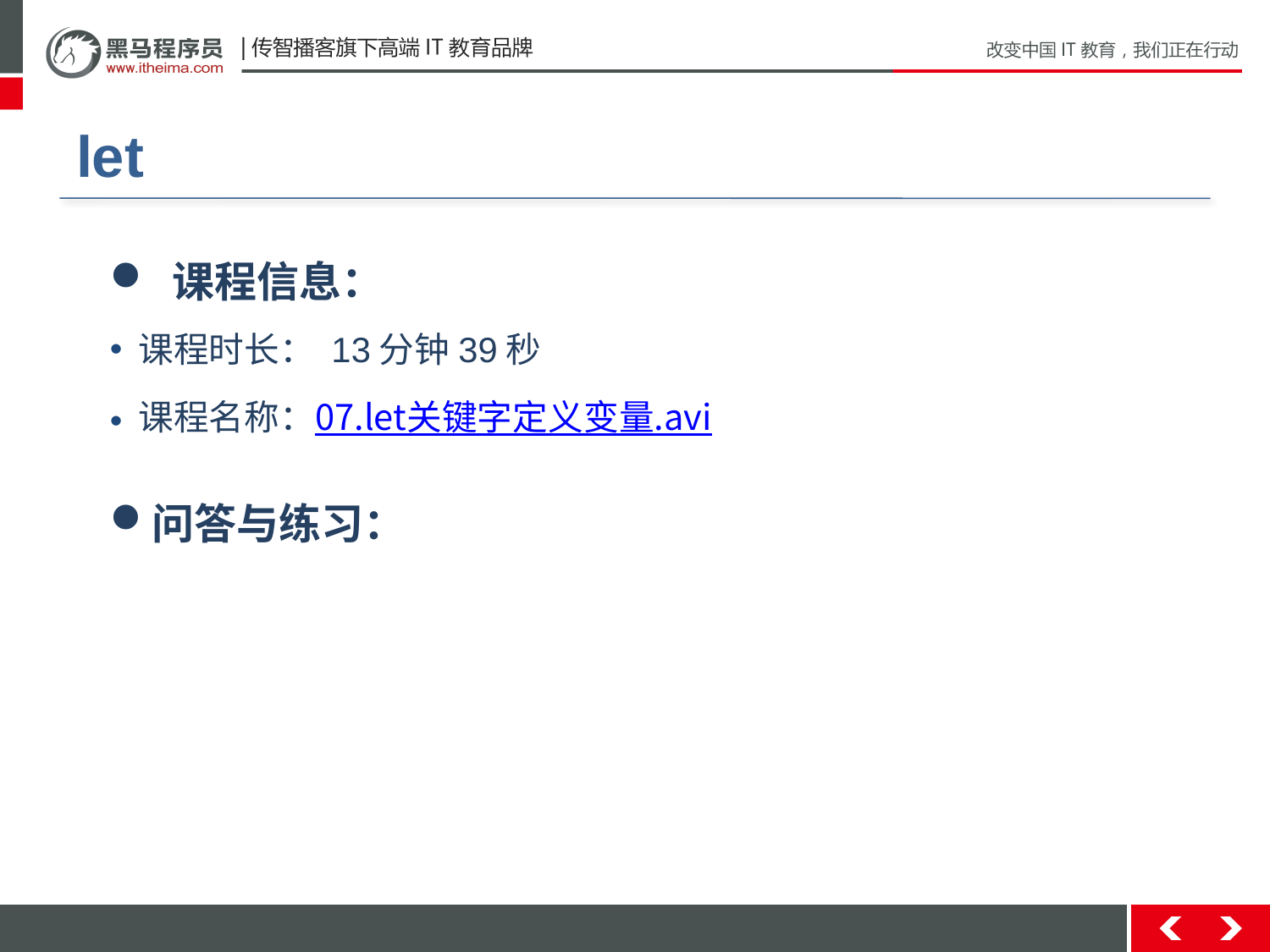

# let
 课程信息：
 课程时长： 13分钟39秒
 课程名称：07.let关键字定义变量.avi
问答与练习：